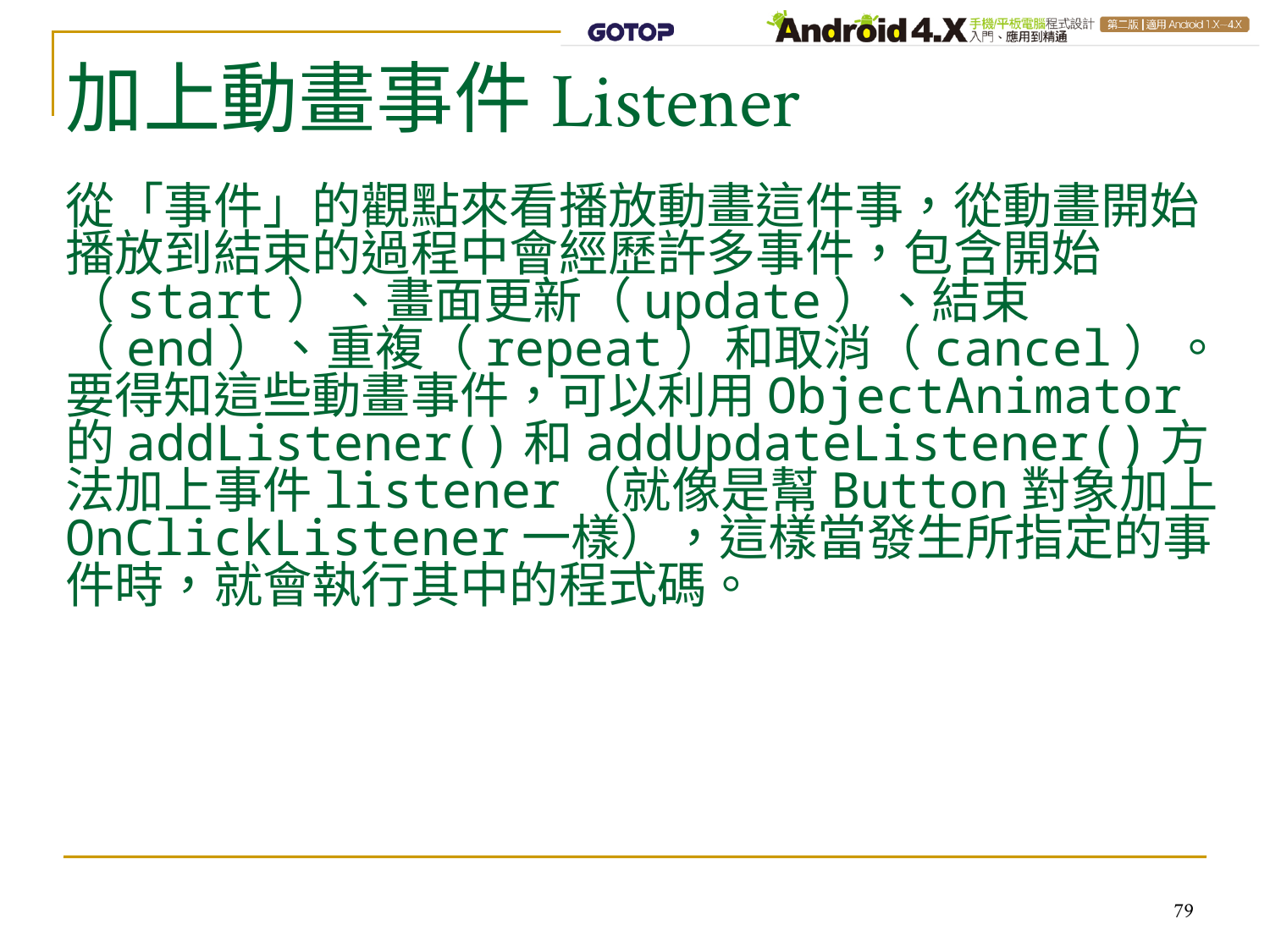

加上動畫事件Listener
從「事件」的觀點來看播放動畫這件事，從動畫開始播放到結束的過程中會經歷許多事件，包含開始（start）、畫面更新（update）、結束（end）、重複（repeat）和取消（cancel）。要得知這些動畫事件，可以利用ObjectAnimator的addListener()和addUpdateListener()方法加上事件listener（就像是幫Button對象加上OnClickListener一樣），這樣當發生所指定的事件時，就會執行其中的程式碼。
79